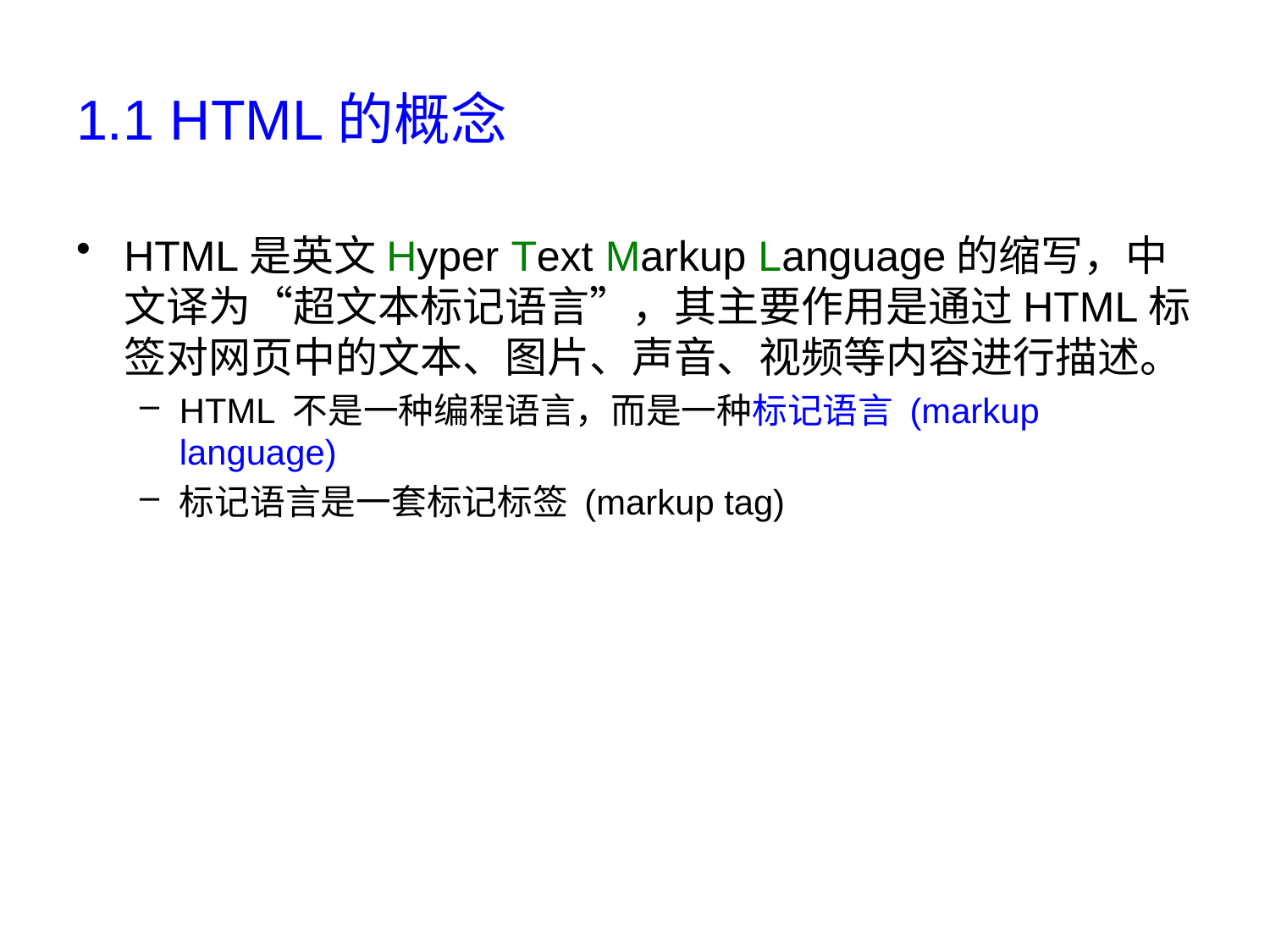

# 1.1 HTML的概念
HTML是英文Hyper Text Markup Language的缩写，中文译为“超文本标记语言”，其主要作用是通过HTML标签对网页中的文本、图片、声音、视频等内容进行描述。
HTML 不是一种编程语言，而是一种标记语言 (markup language)
标记语言是一套标记标签 (markup tag)